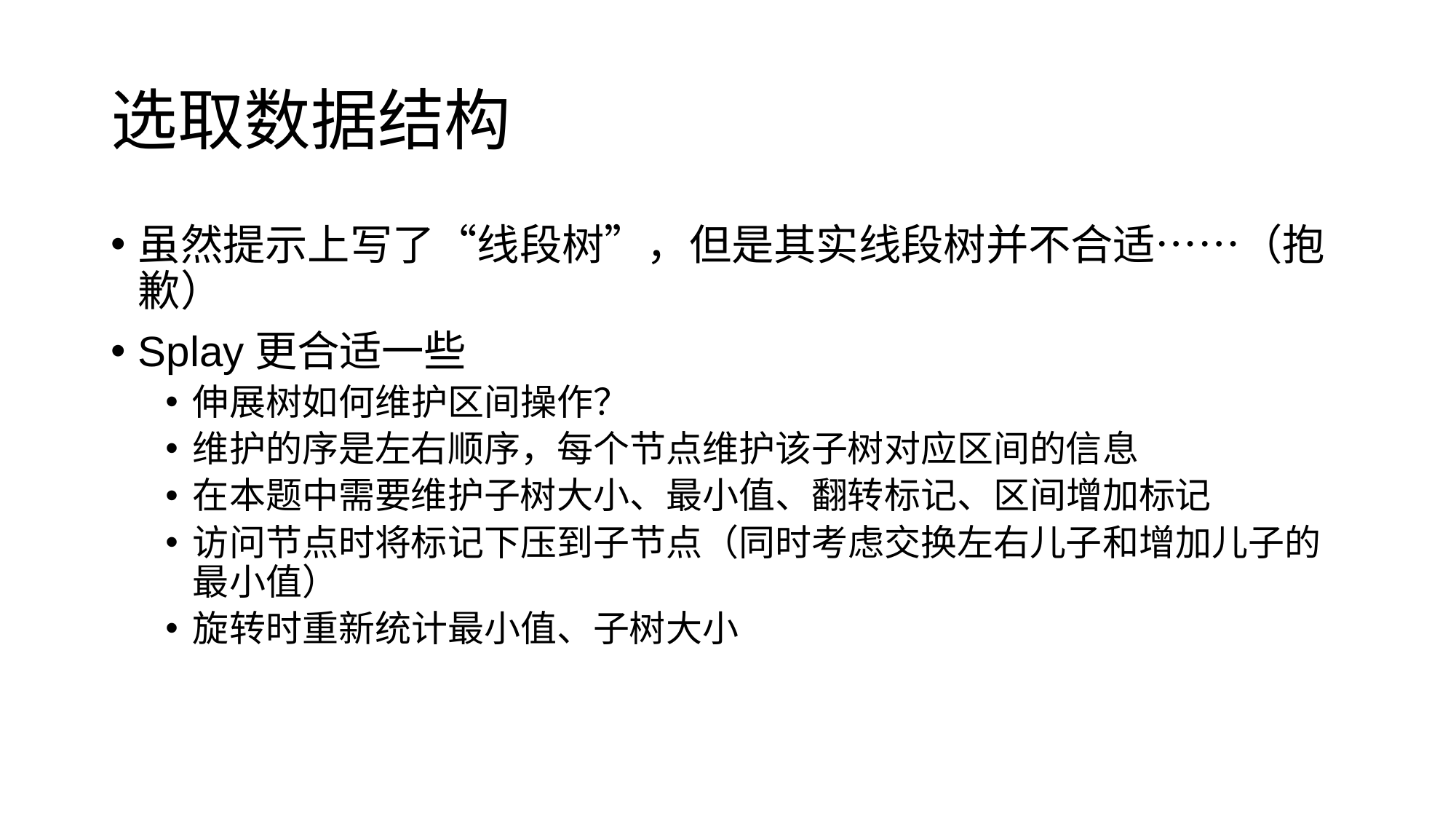

# 选取数据结构
虽然提示上写了“线段树”，但是其实线段树并不合适……（抱歉）
Splay更合适一些
伸展树如何维护区间操作？
维护的序是左右顺序，每个节点维护该子树对应区间的信息
在本题中需要维护子树大小、最小值、翻转标记、区间增加标记
访问节点时将标记下压到子节点（同时考虑交换左右儿子和增加儿子的最小值）
旋转时重新统计最小值、子树大小